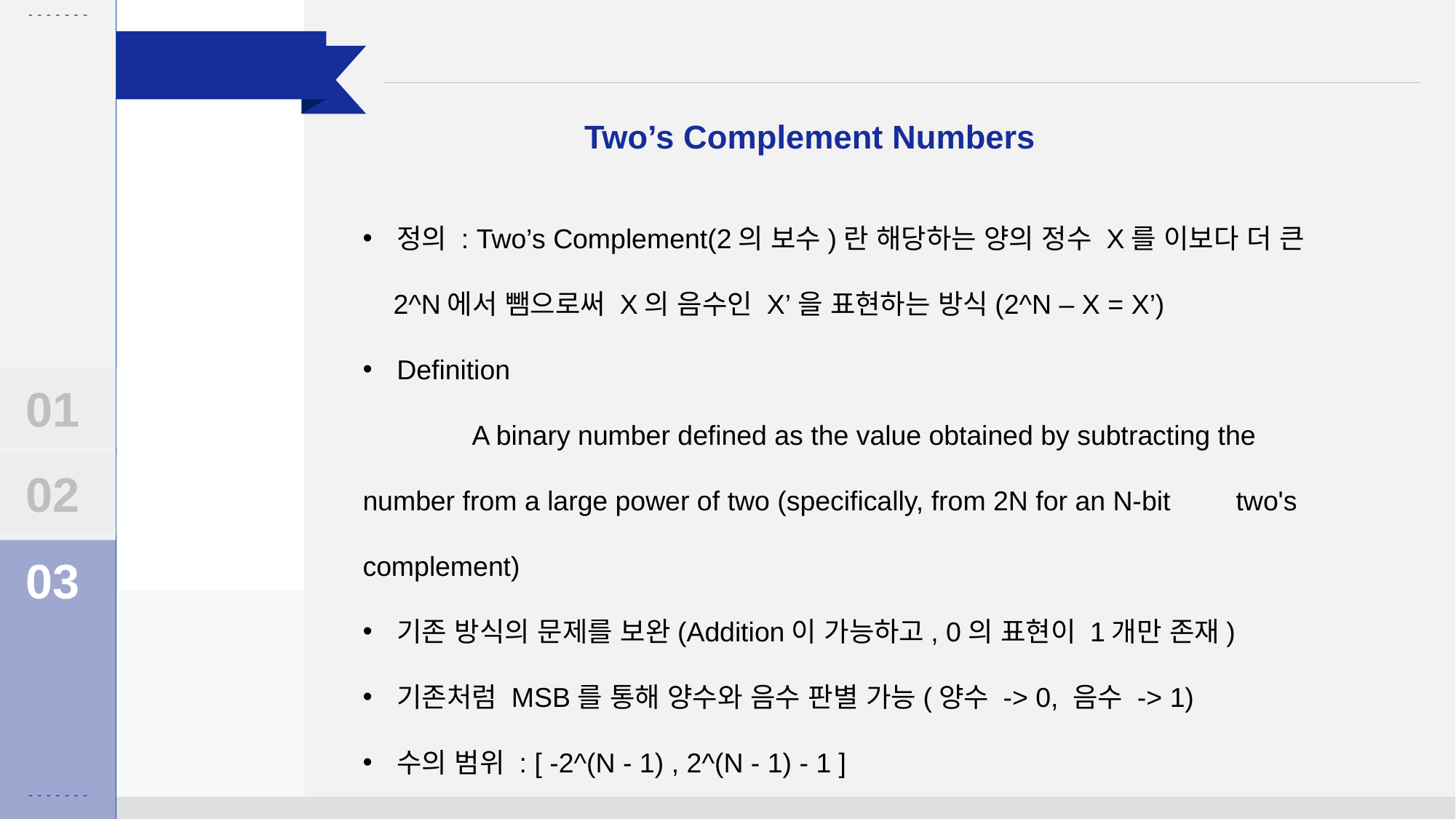

Two’s Complement Numbers
정의 : Two’s Complement(2의 보수)란 해당하는 양의 정수 X를 이보다 더 큰
    2^N에서 뺌으로써 X의 음수인 X’을 표현하는 방식(2^N – X = X’)
Definition
	A binary number defined as the value obtained by subtracting the 	number from a large power of two (specifically, from 2N for an N-bit 	two's complement)
기존 방식의 문제를 보완(Addition이 가능하고, 0의 표현이 1개만 존재)
기존처럼 MSB를 통해 양수와 음수 판별 가능(양수 -> 0, 음수 -> 1)
수의 범위 : [ -2^(N - 1) , 2^(N - 1) - 1 ]